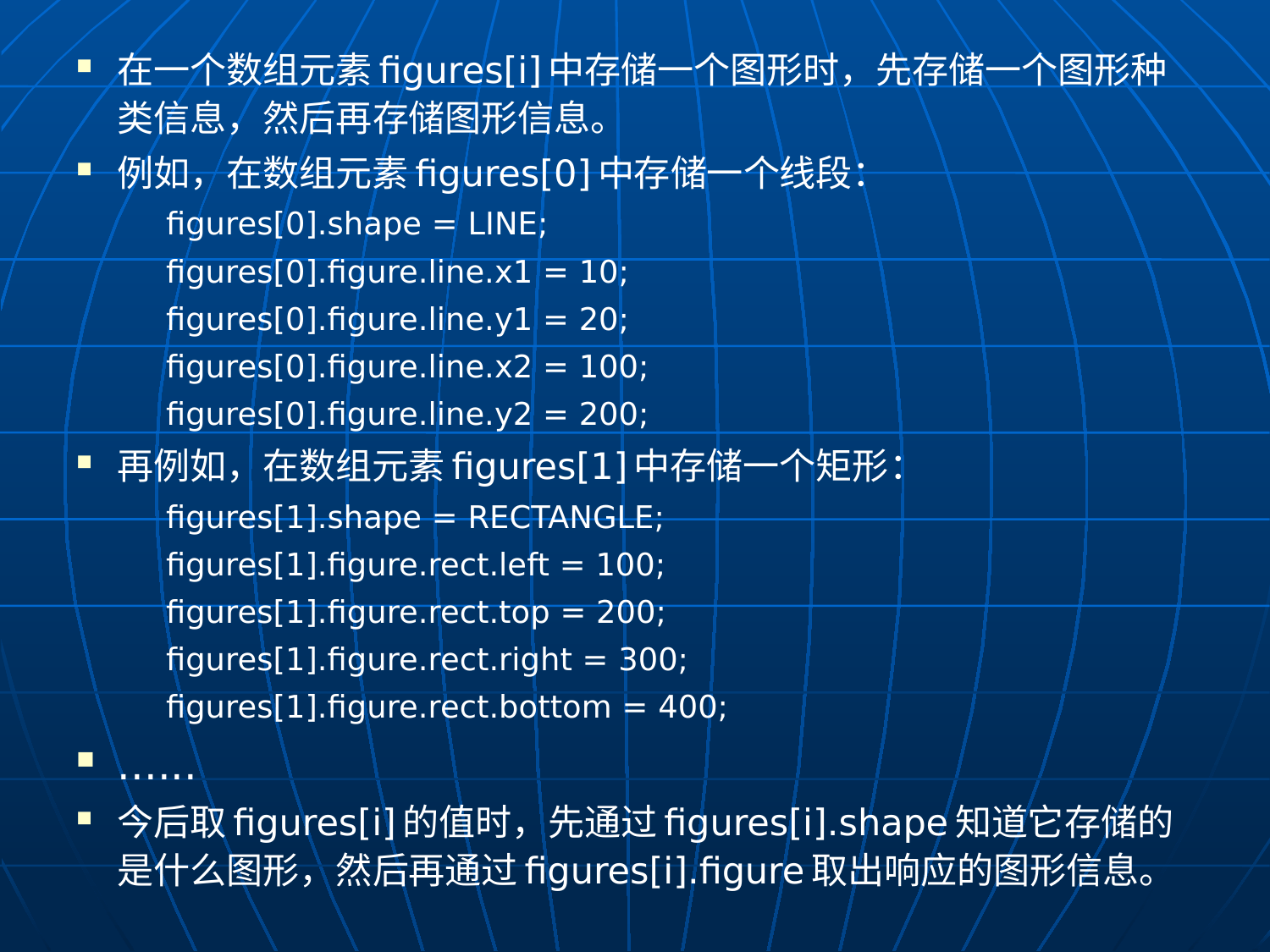

在一个数组元素figures[i]中存储一个图形时，先存储一个图形种类信息，然后再存储图形信息。
例如，在数组元素figures[0]中存储一个线段：
	figures[0].shape = LINE;
	figures[0].figure.line.x1 = 10;
	figures[0].figure.line.y1 = 20;
	figures[0].figure.line.x2 = 100;
	figures[0].figure.line.y2 = 200;
再例如，在数组元素figures[1]中存储一个矩形：
	figures[1].shape = RECTANGLE;
	figures[1].figure.rect.left = 100;
	figures[1].figure.rect.top = 200;
	figures[1].figure.rect.right = 300;
	figures[1].figure.rect.bottom = 400;
......
今后取figures[i]的值时，先通过figures[i].shape知道它存储的是什么图形，然后再通过figures[i].figure取出响应的图形信息。